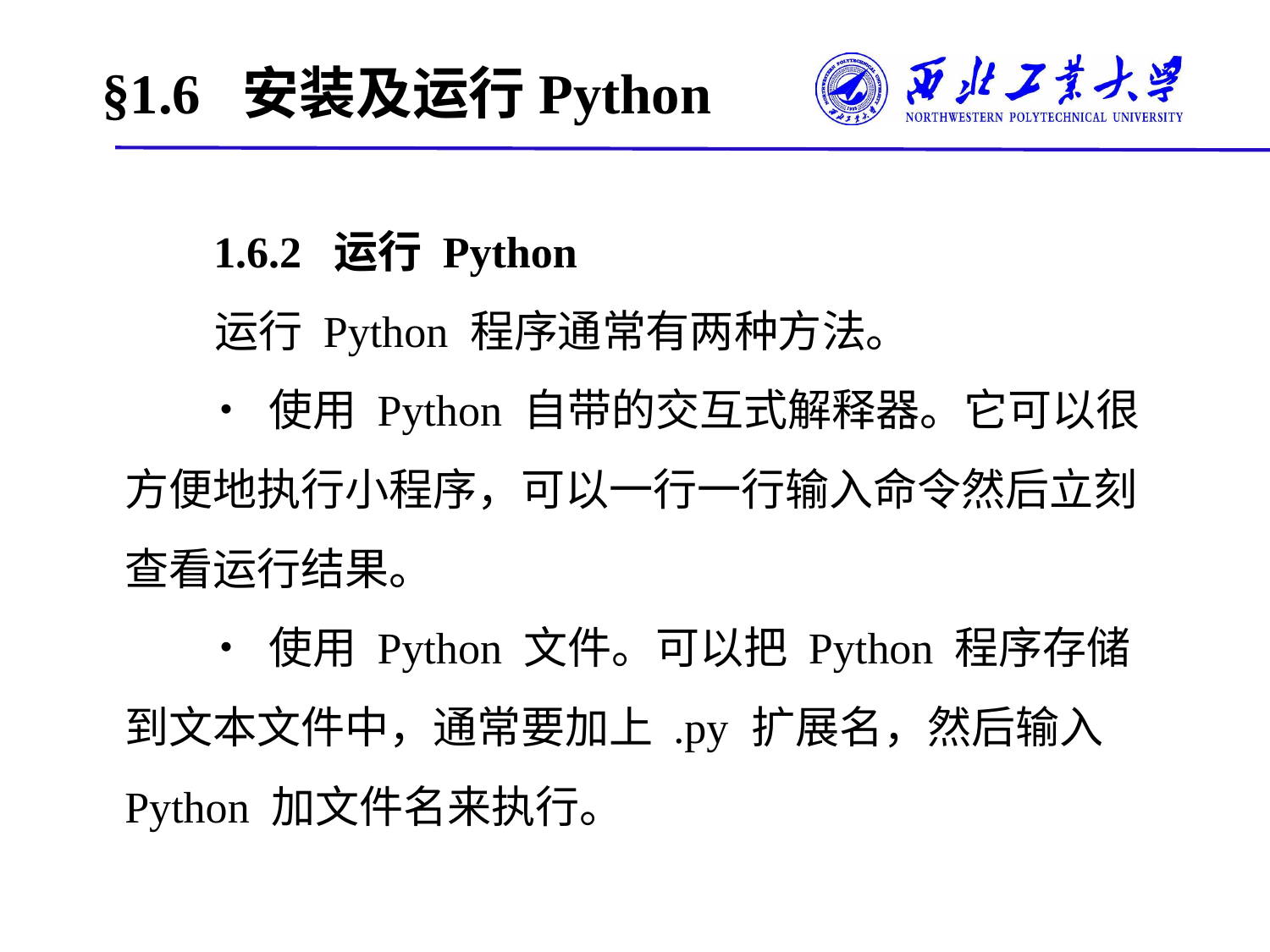

# §1.6  安装及运行Python
          1.6.2  运行 Python
        运行 Python 程序通常有两种方法。
        • 使用 Python 自带的交互式解释器。它可以很方便地执行小程序，可以一行一行输入命令然后立刻查看运行结果。
        • 使用 Python 文件。可以把 Python 程序存储到文本文件中，通常要加上 .py 扩展名，然后输入 Python 加文件名来执行。